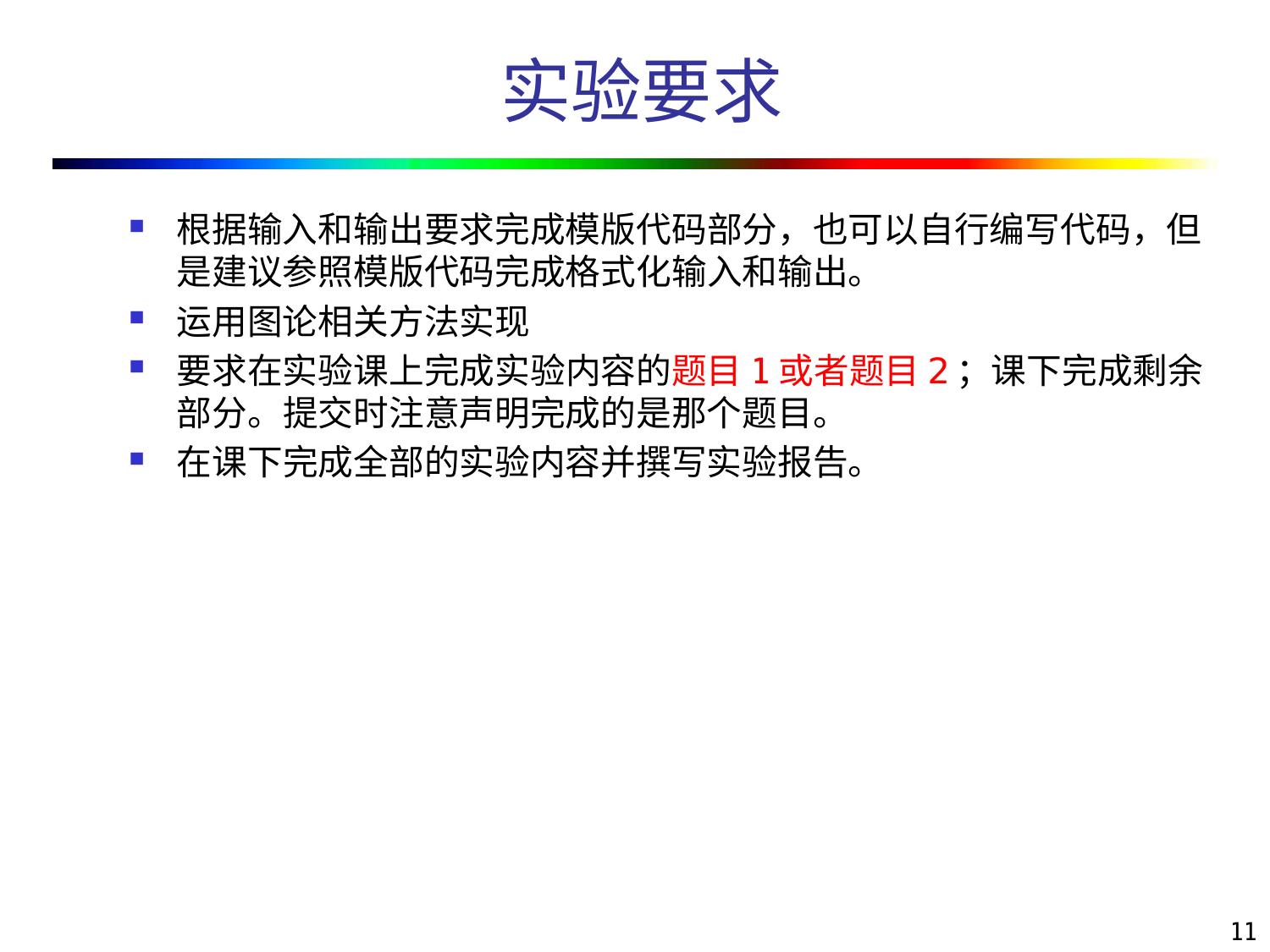

# 实验要求
根据输入和输出要求完成模版代码部分，也可以自行编写代码，但是建议参照模版代码完成格式化输入和输出。
运用图论相关方法实现
要求在实验课上完成实验内容的题目1或者题目2；课下完成剩余部分。提交时注意声明完成的是那个题目。
在课下完成全部的实验内容并撰写实验报告。
11